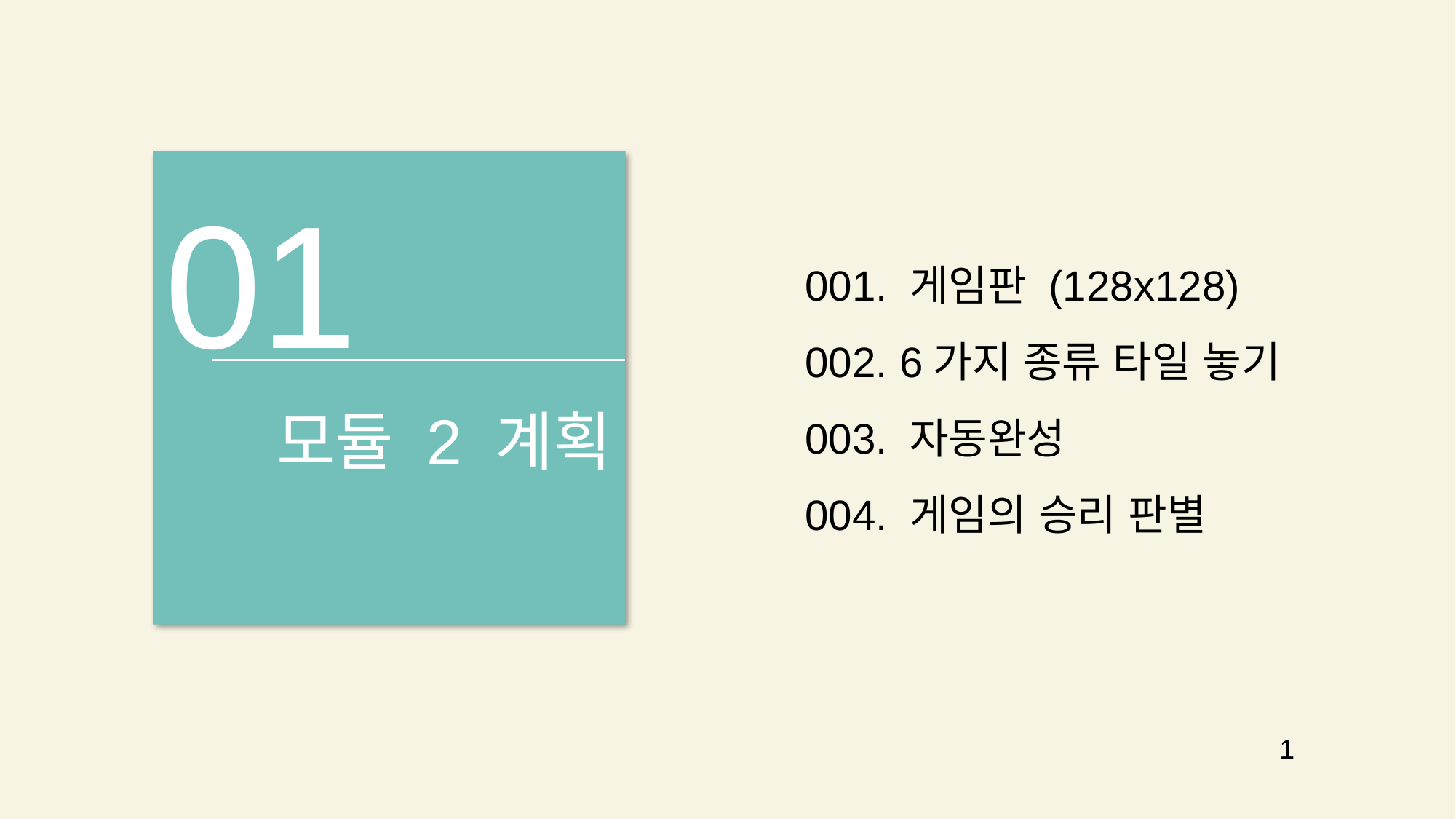

01
001. 게임판 (128x128)
002. 6가지 종류 타일 놓기
003. 자동완성
004. 게임의 승리 판별
모듈 2 계획
1